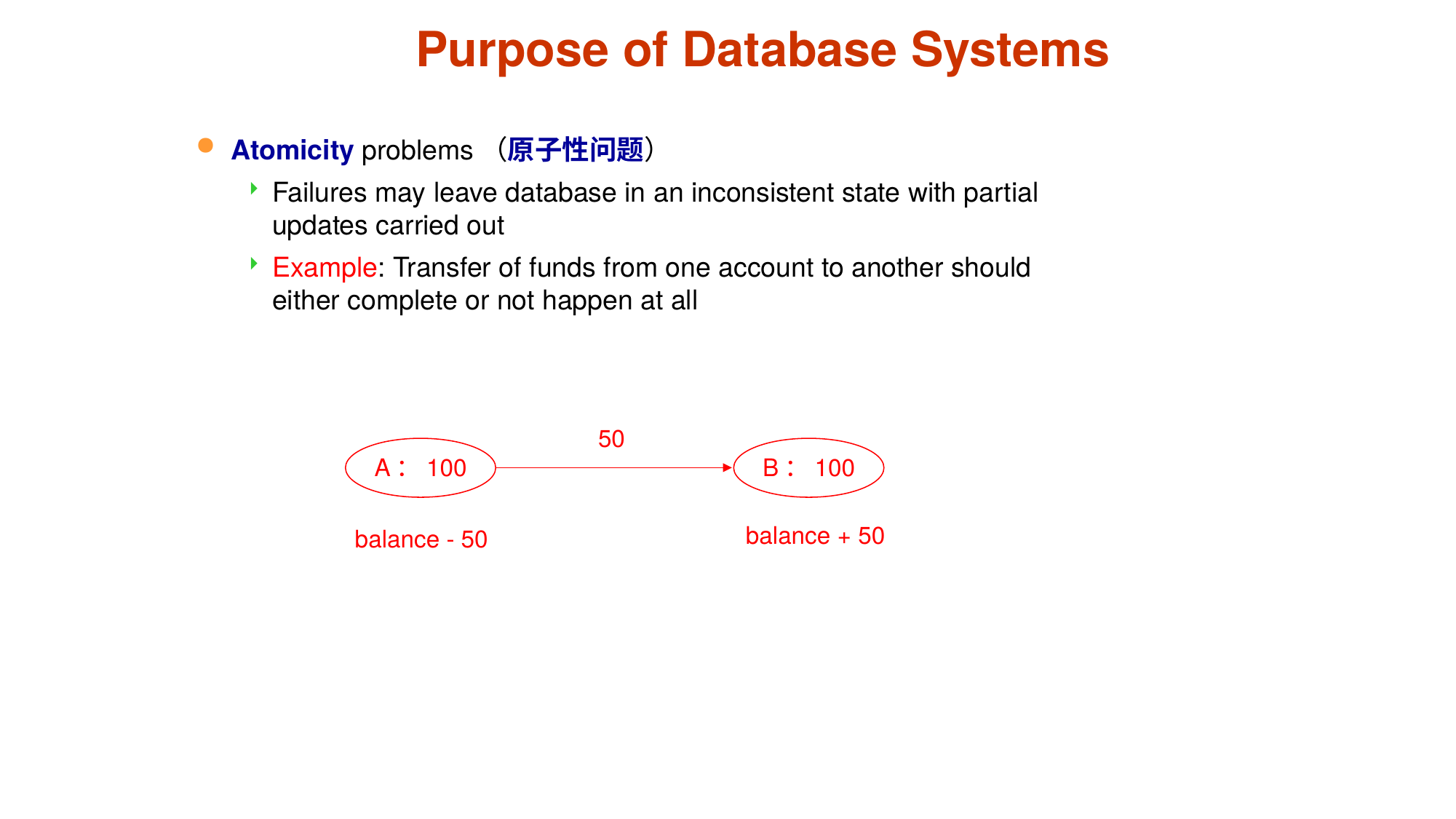

Purpose of Database Systems
Atomicity problems（原子性问题）
Failures may leave database in an inconsistent state with partial updates carried out
Example: Transfer of funds from one account to another should either complete or not happen at all

50
A：100
B：100
balance + 50
balance - 50